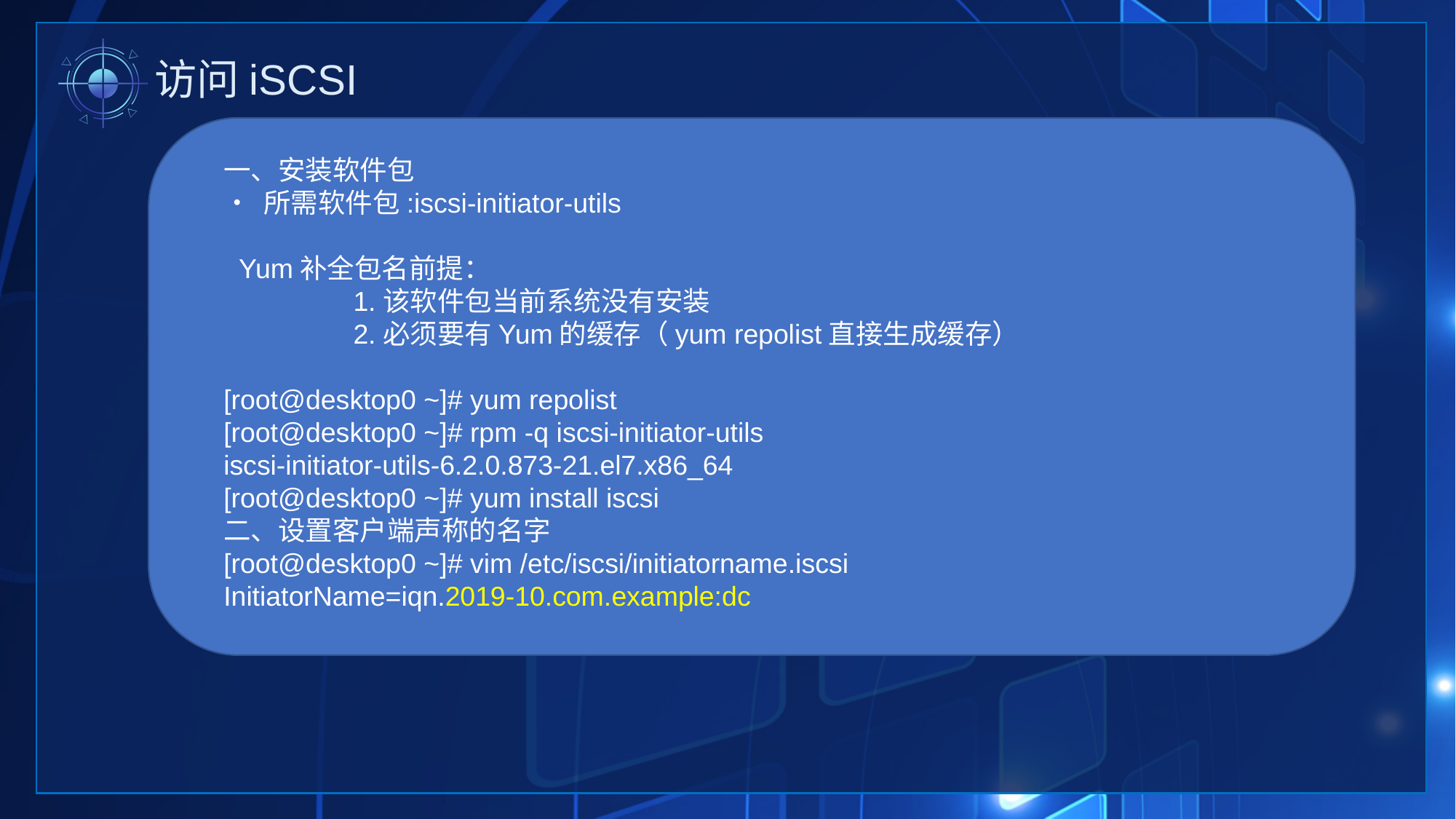

访问iSCSI

一、安装软件包
• 所需软件包:iscsi-initiator-utils

  Yum补全包名前提：
                 1.该软件包当前系统没有安装
                 2.必须要有Yum的缓存（yum repolist直接生成缓存）

[root@desktop0 ~]# yum repolist
[root@desktop0 ~]# rpm -q iscsi-initiator-utils
iscsi-initiator-utils-6.2.0.873-21.el7.x86_64
[root@desktop0 ~]# yum install iscsi
二、设置客户端声称的名字
[root@desktop0 ~]# vim /etc/iscsi/initiatorname.iscsi
InitiatorName=iqn.2019-10.com.example:dc